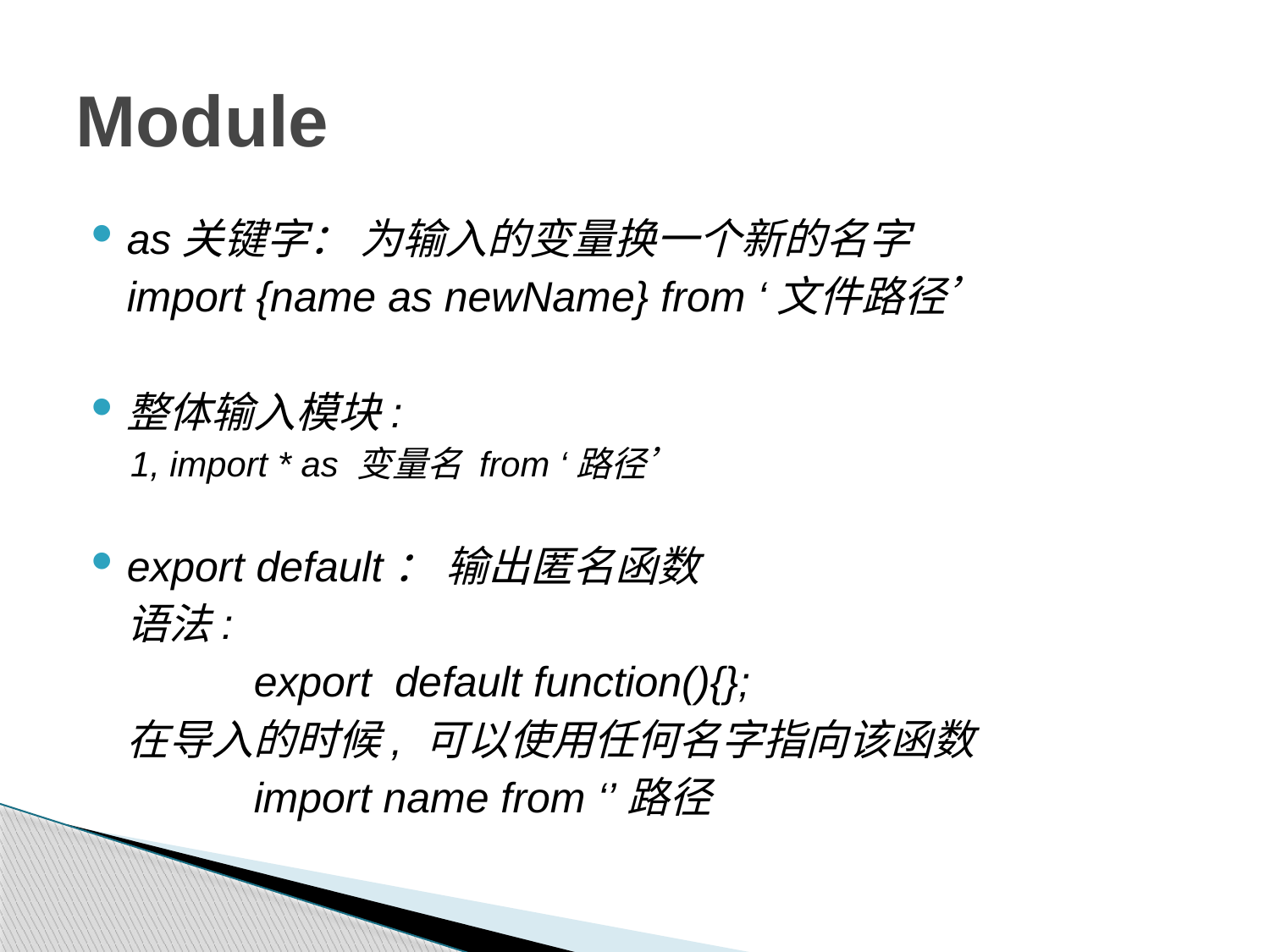

# Module
as关键字： 为输入的变量换一个新的名字
	import {name as newName} from ‘文件路径’

整体输入模块:
1, import * as 变量名 from ‘路径’

export default： 输出匿名函数
	语法:
		export  default function(){};
	在导入的时候, 可以使用任何名字指向该函数
		import name from ‘’路径